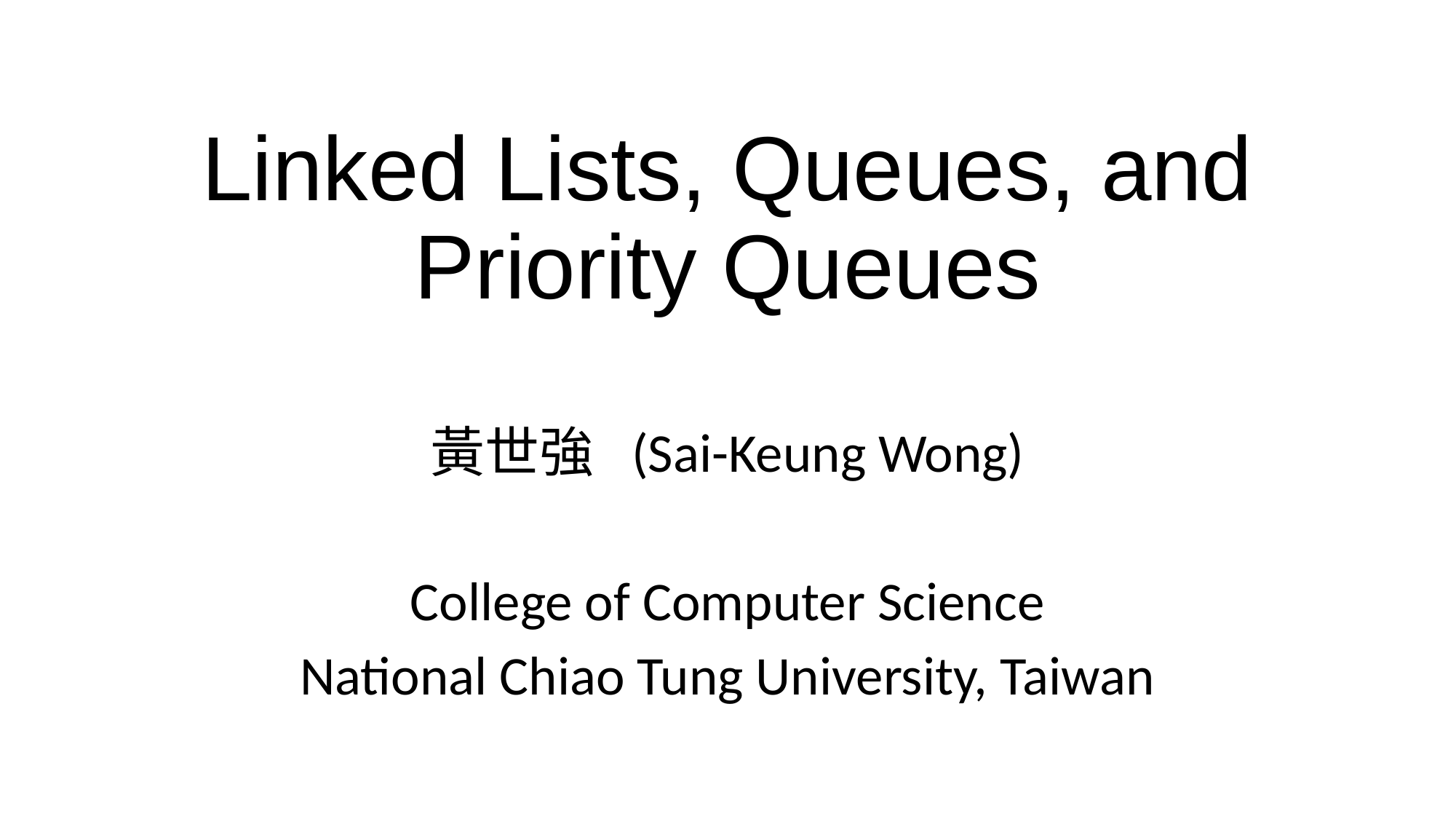

# Linked Lists, Queues, and Priority Queues
黃世強  (Sai-Keung Wong)

College of Computer Science
National Chiao Tung University, Taiwan